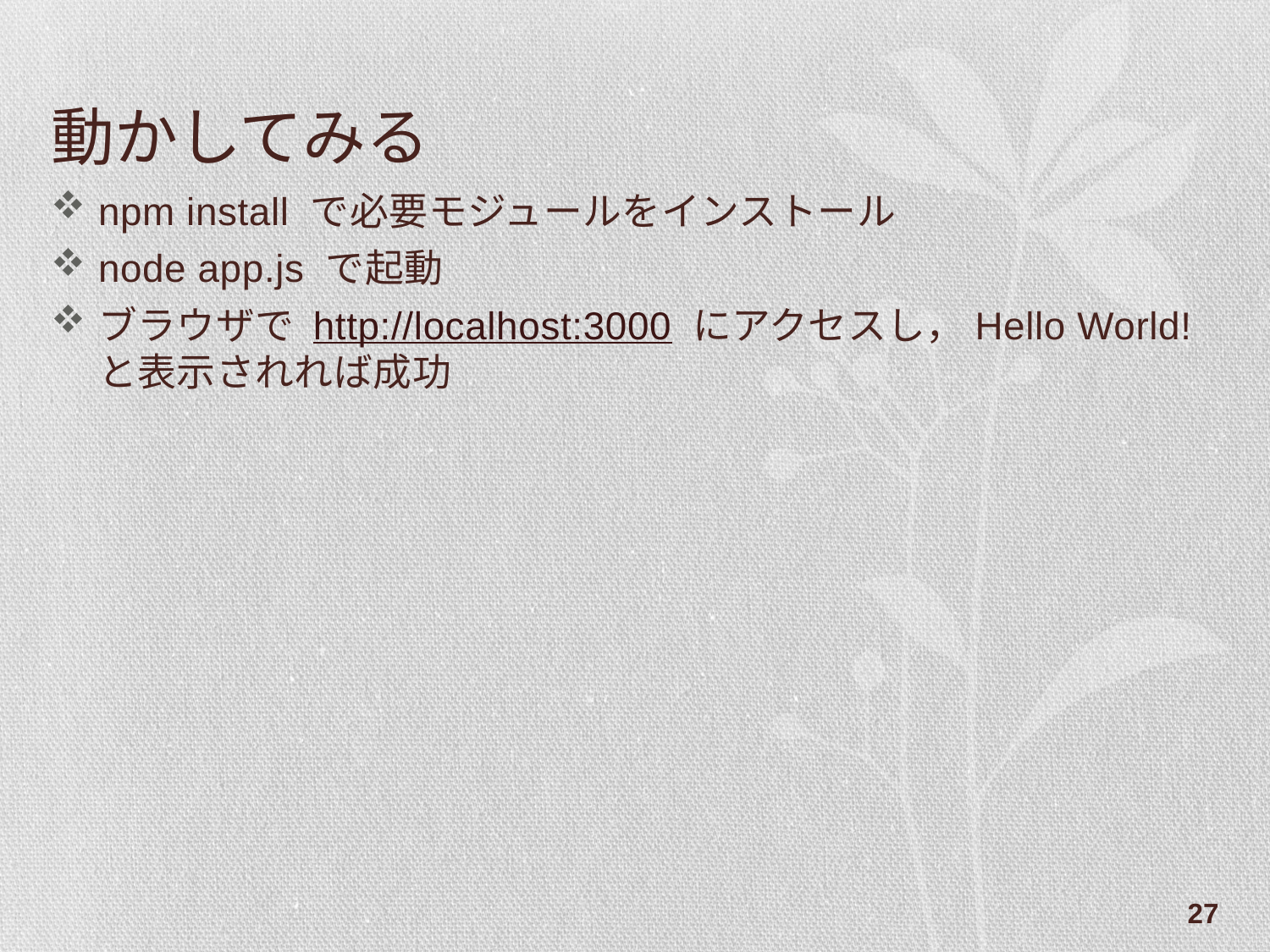

# 動かしてみる
npm install で必要モジュールをインストール
node app.js で起動
ブラウザで http://localhost:3000 にアクセスし，Hello World! と表示されれば成功
27